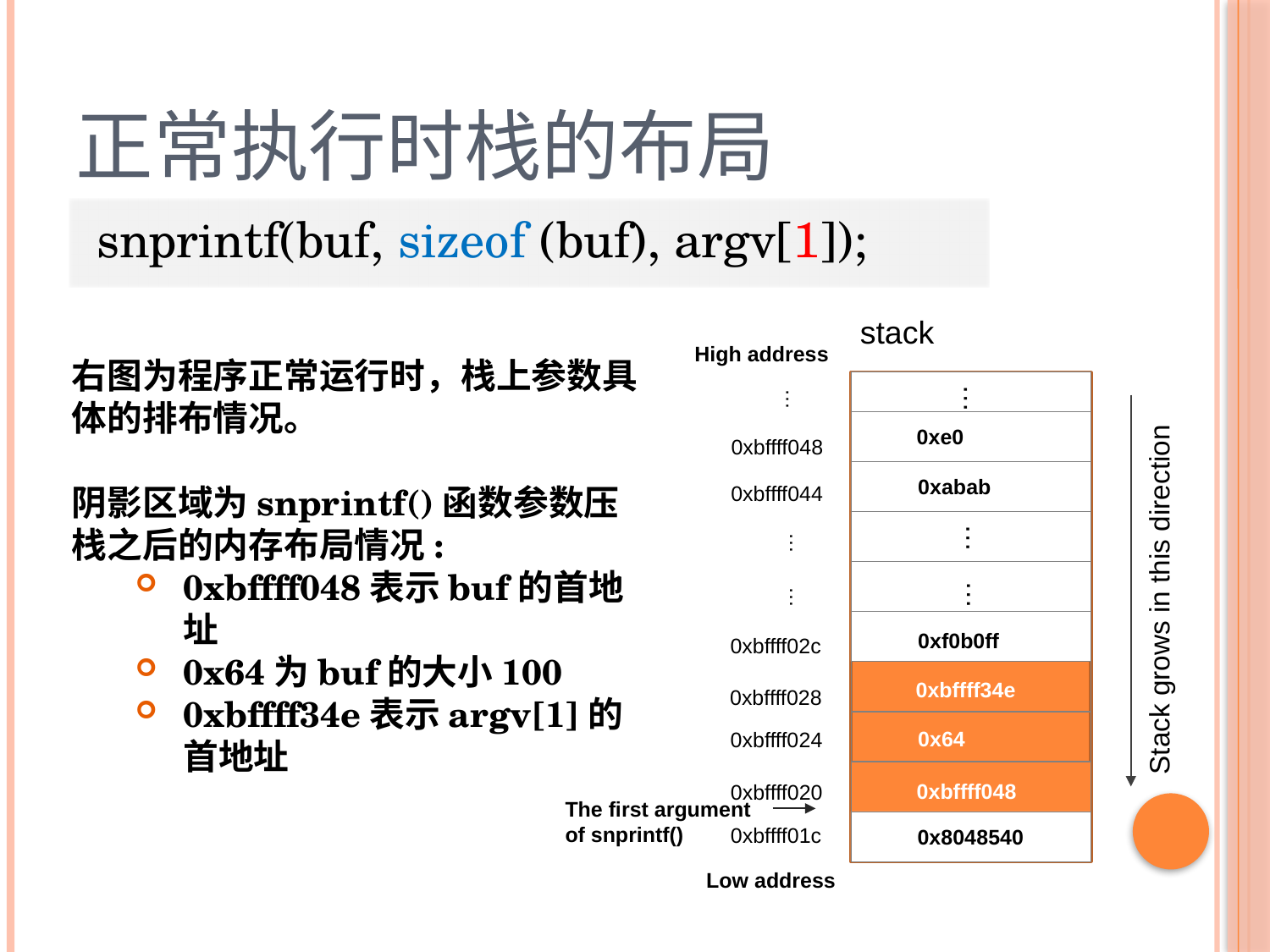

# 正常执行时栈的布局

snprintf(buf, sizeof (buf), argv[1]);
stack
High address
Stack grows in this direction
右图为程序正常运行时，栈上参数具体的排布情况。

阴影区域为snprintf()函数参数压栈之后的内存布局情况:
0xbffff048表示buf的首地址
0x64为buf的大小100
0xbffff34e表示argv[1]的首地址

…

…

0xe0
0xbffff048

0xabab
0xbffff044

…
…

…
…

0xf0b0ff
0xbffff02c

0xbffff34e
0xbffff028

0x64
0xbffff024

0xbffff048
0xbffff020
The first argument
of snprintf()

0xbffff01c
0x8048540
Low address